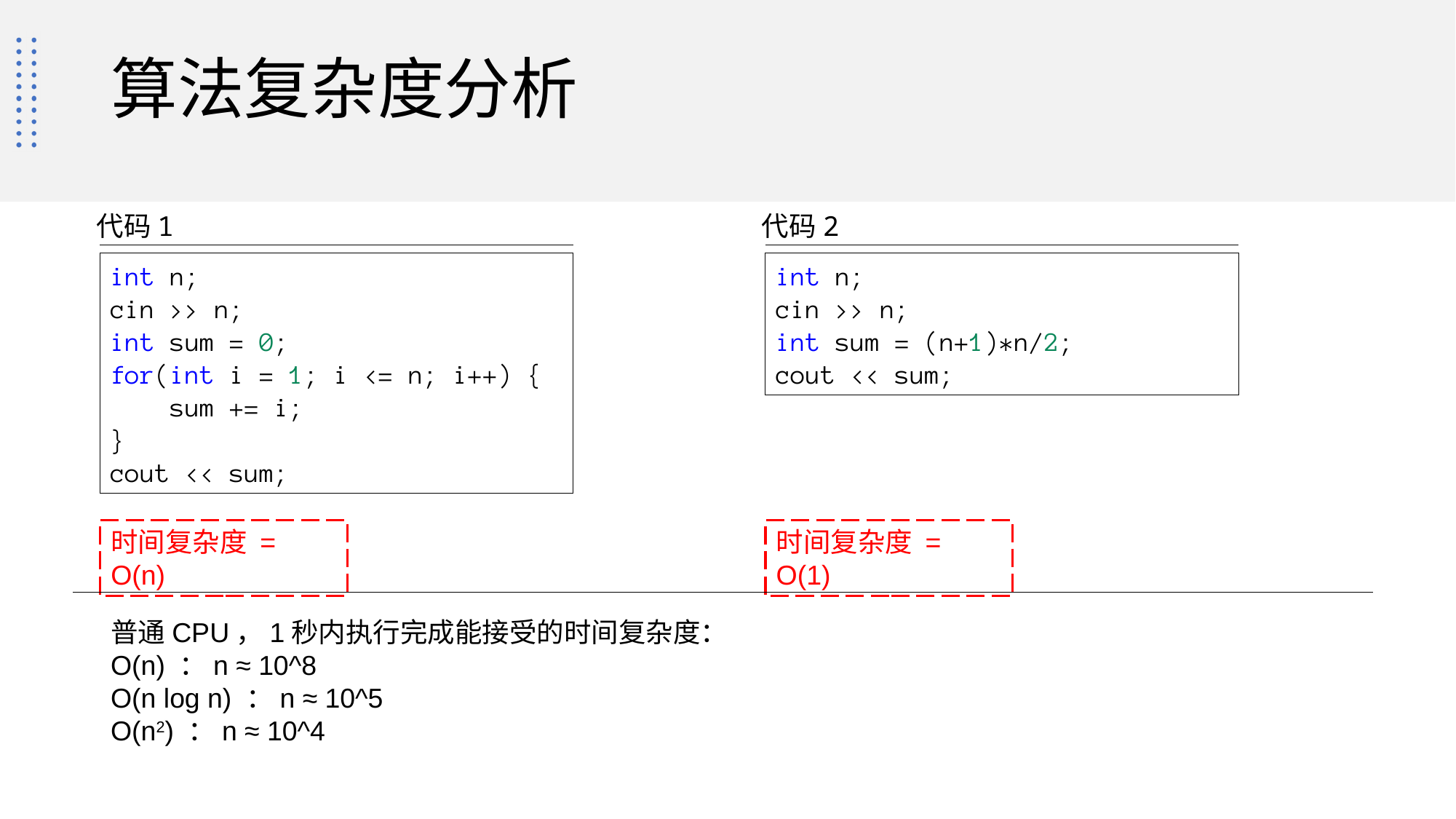

# 算法复杂度分析
代码1
代码2
int n;
cin >> n;
int sum = 0;
for(int i = 1; i <= n; i++) {
    sum += i;
}
cout << sum;
int n;
cin >> n;
int sum = (n+1)*n/2;
cout << sum;
时间复杂度 = O(n)
时间复杂度 = O(1)
普通CPU，1秒内执行完成能接受的时间复杂度：
O(n) ：n ≈ 10^8
O(n log n) ：n ≈ 10^5
O(n2) ：n ≈ 10^4